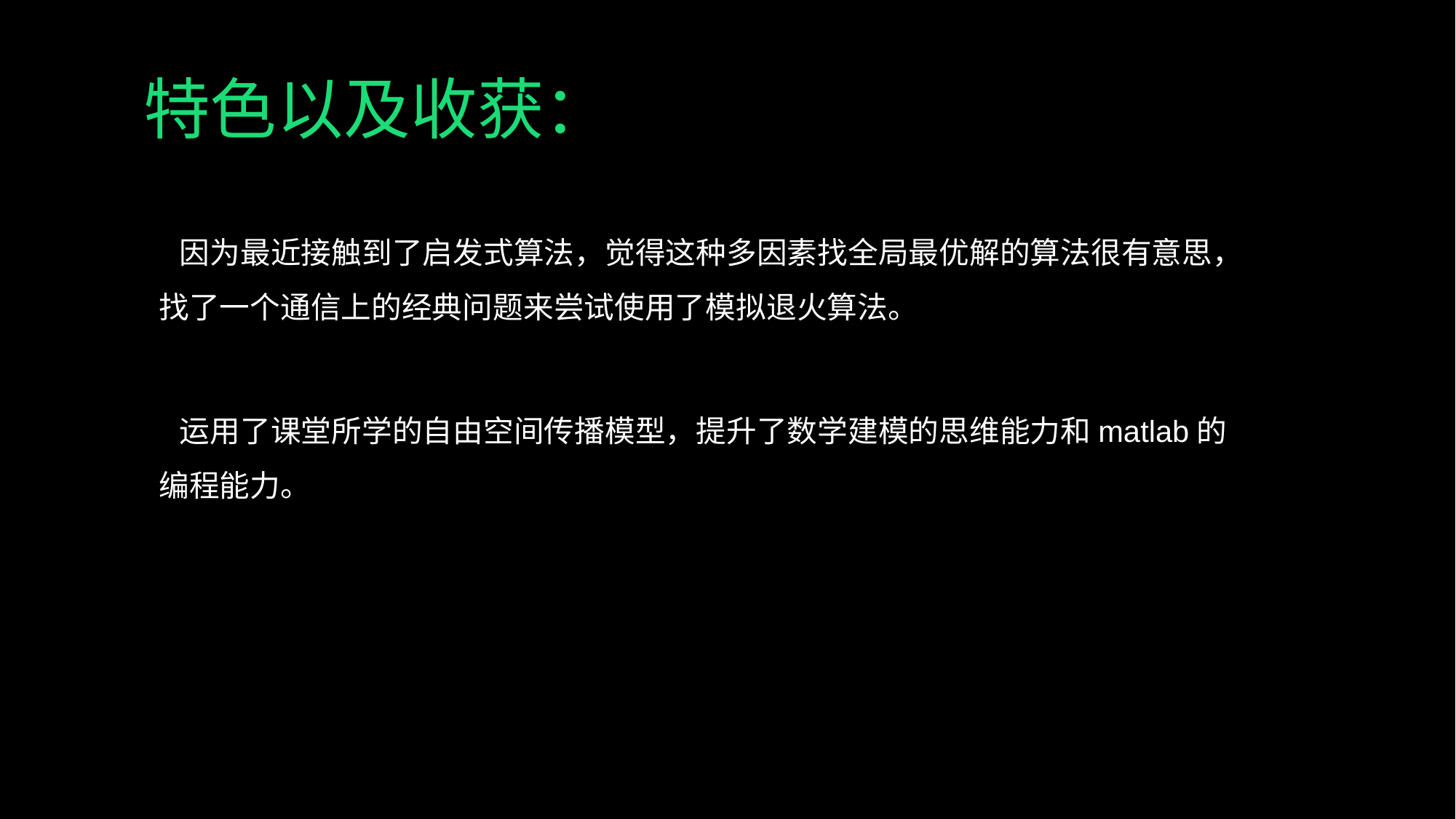

特色以及收获：
  因为最近接触到了启发式算法，觉得这种多因素找全局最优解的算法很有意思，找了一个通信上的经典问题来尝试使用了模拟退火算法。
  运用了课堂所学的自由空间传播模型，提升了数学建模的思维能力和matlab的编程能力。